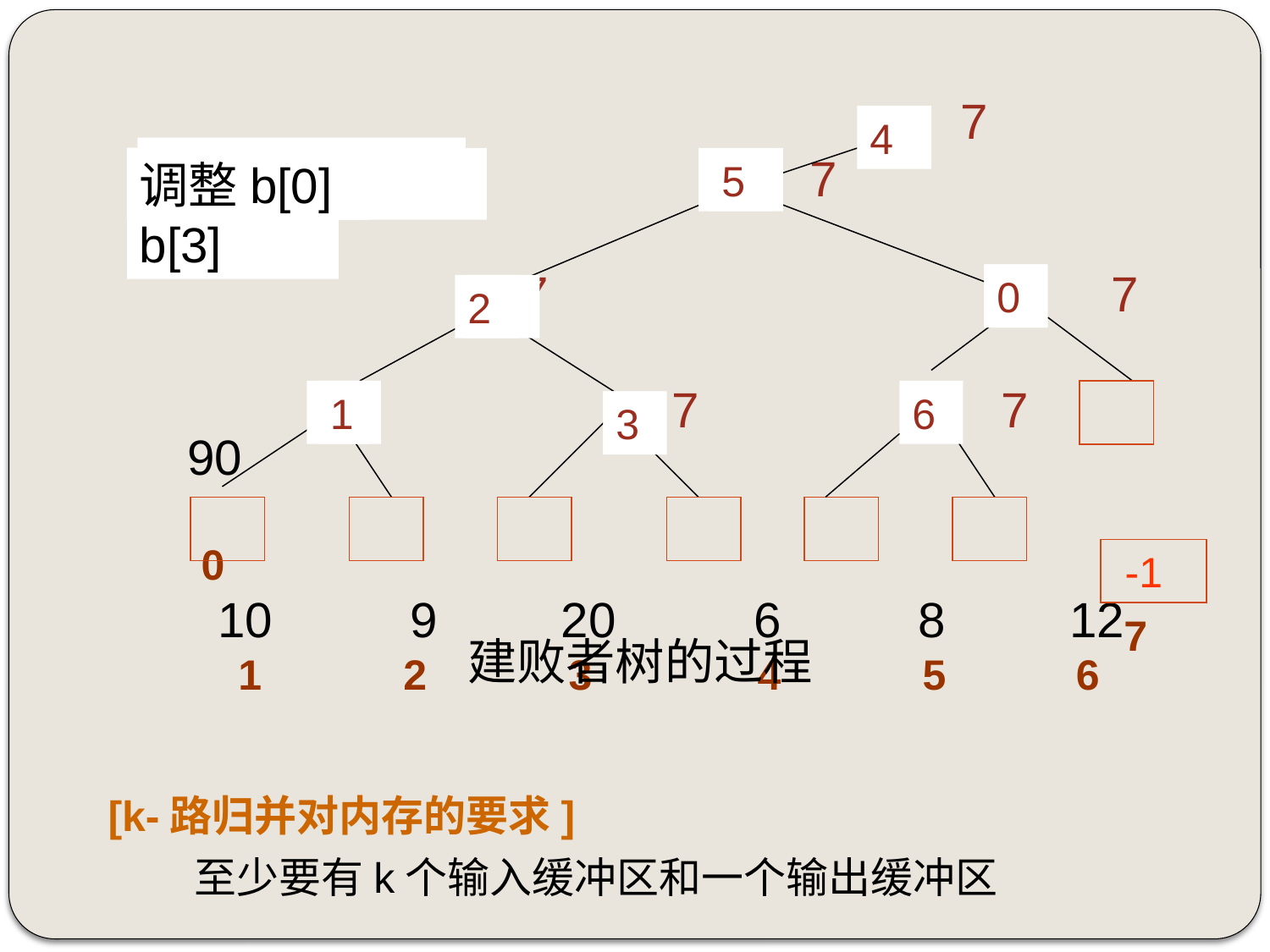

7
                                                   7

                              7                                         7

                  7                     7                      7             90
                                                                                 0
        10          9         20          6          8         12
           1            2            3              4            5           6

[k-路归并对内存的要求]
        至少要有k个输入缓冲区和一个输出缓冲区
4
初始化败者树
调整b[5]
调整b[4]
调整b[3]
调整b[2]
调整b[1]
调整b[0]
调整b[6]
4
5

5
0
2
4

2
1
6

4
3

 -1
7
建败者树的过程